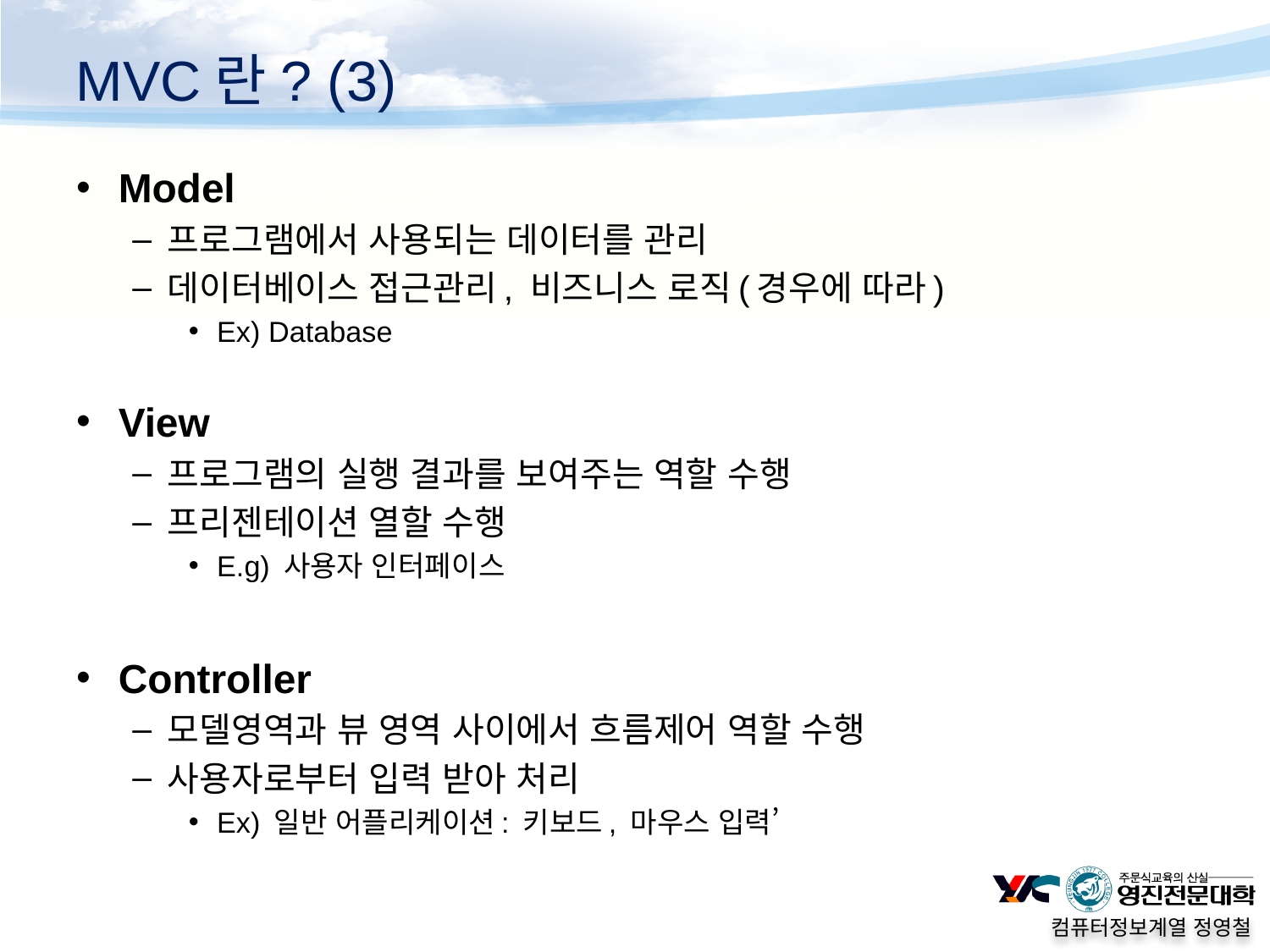

# MVC란? (3)
Model
프로그램에서 사용되는 데이터를 관리
데이터베이스 접근관리, 비즈니스 로직(경우에 따라)
Ex) Database

View
프로그램의 실행 결과를 보여주는 역할 수행
프리젠테이션 열할 수행
E.g) 사용자 인터페이스

Controller
모델영역과 뷰 영역 사이에서 흐름제어 역할 수행
사용자로부터 입력 받아 처리
Ex) 일반 어플리케이션: 키보드, 마우스 입력’